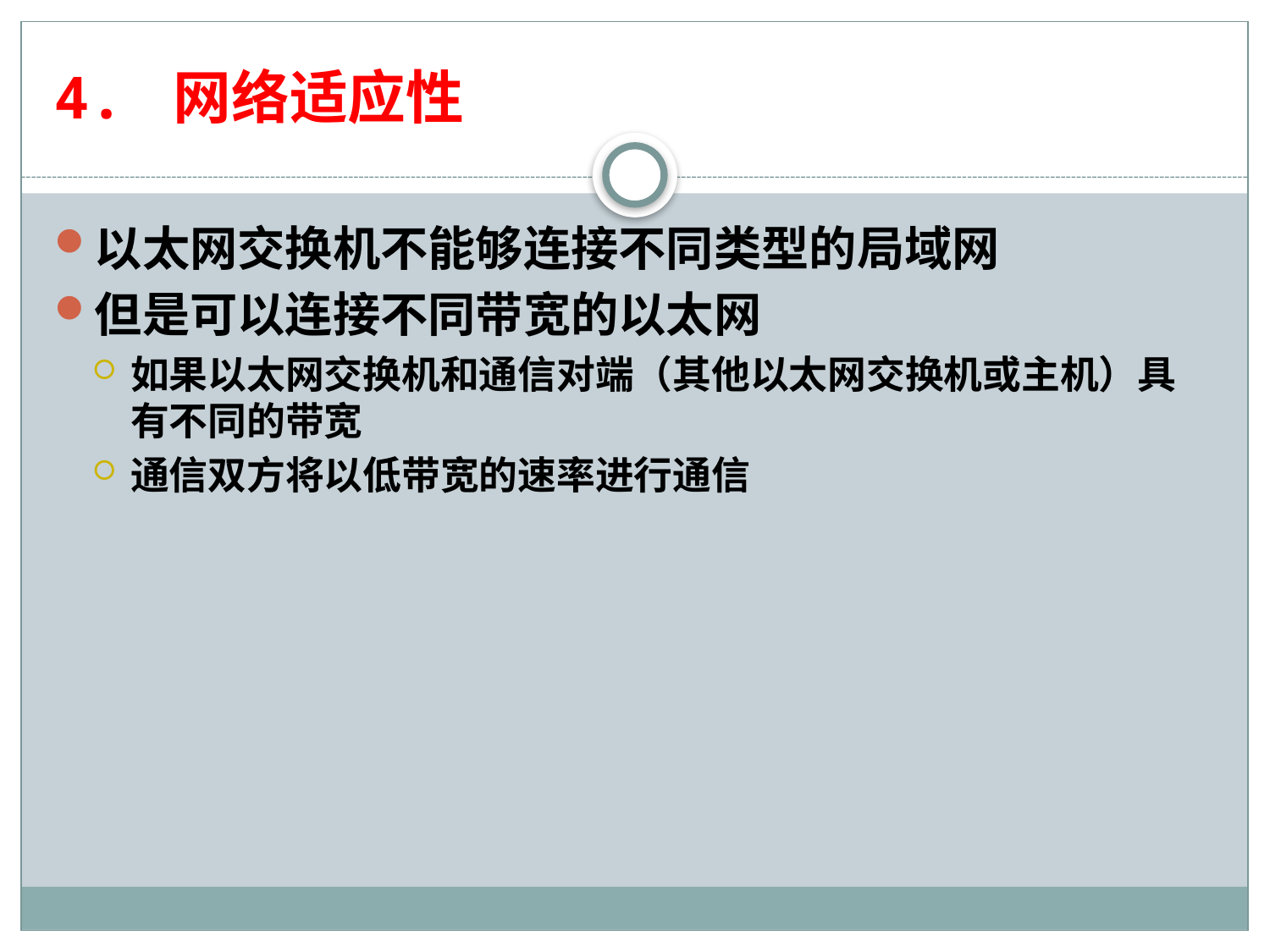

# 4. 网络适应性
以太网交换机不能够连接不同类型的局域网
但是可以连接不同带宽的以太网
如果以太网交换机和通信对端（其他以太网交换机或主机）具有不同的带宽
通信双方将以低带宽的速率进行通信